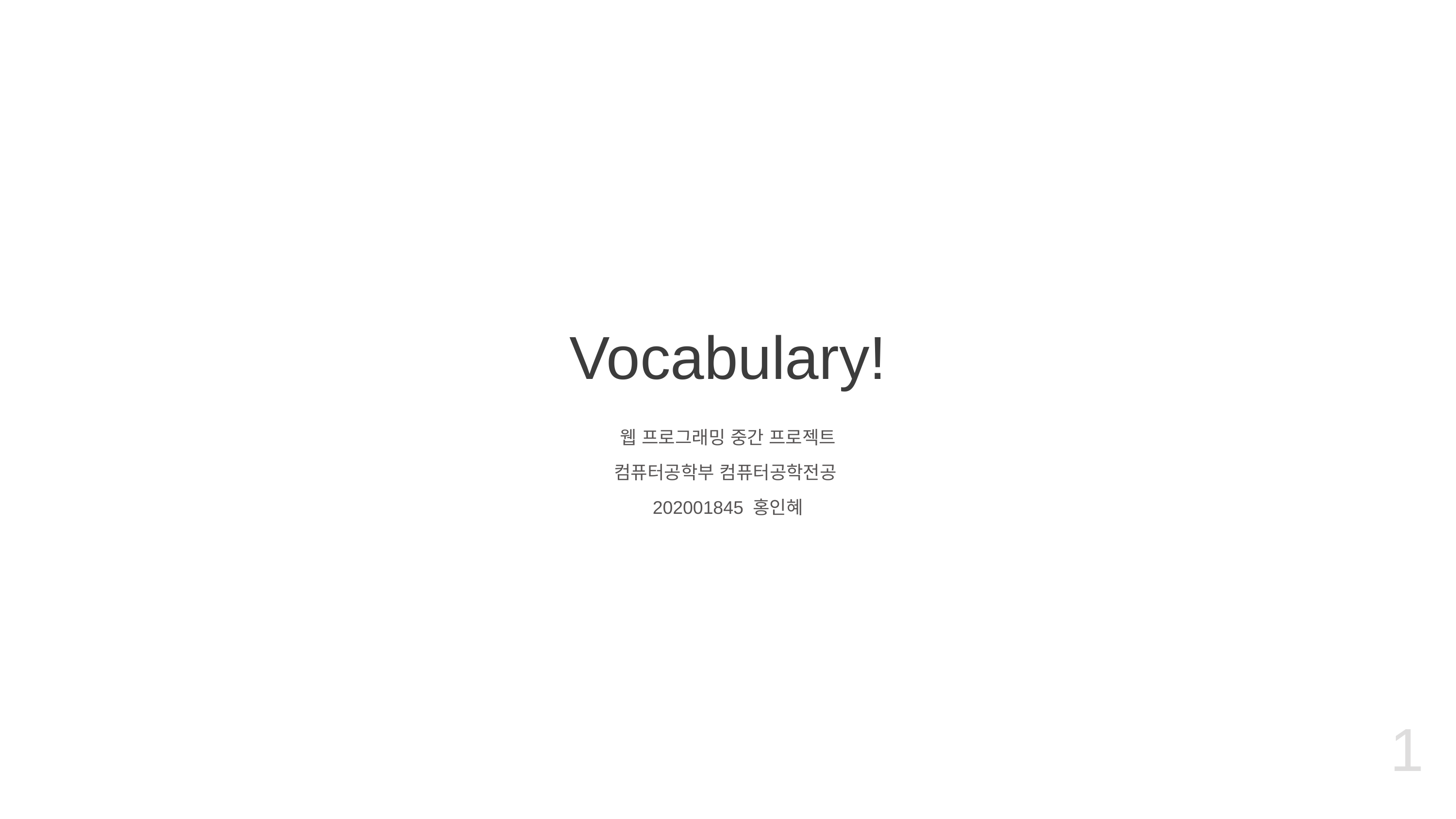

# Vocabulary!
웹 프로그래밍 중간 프로젝트
컴퓨터공학부 컴퓨터공학전공
202001845 홍인혜
1